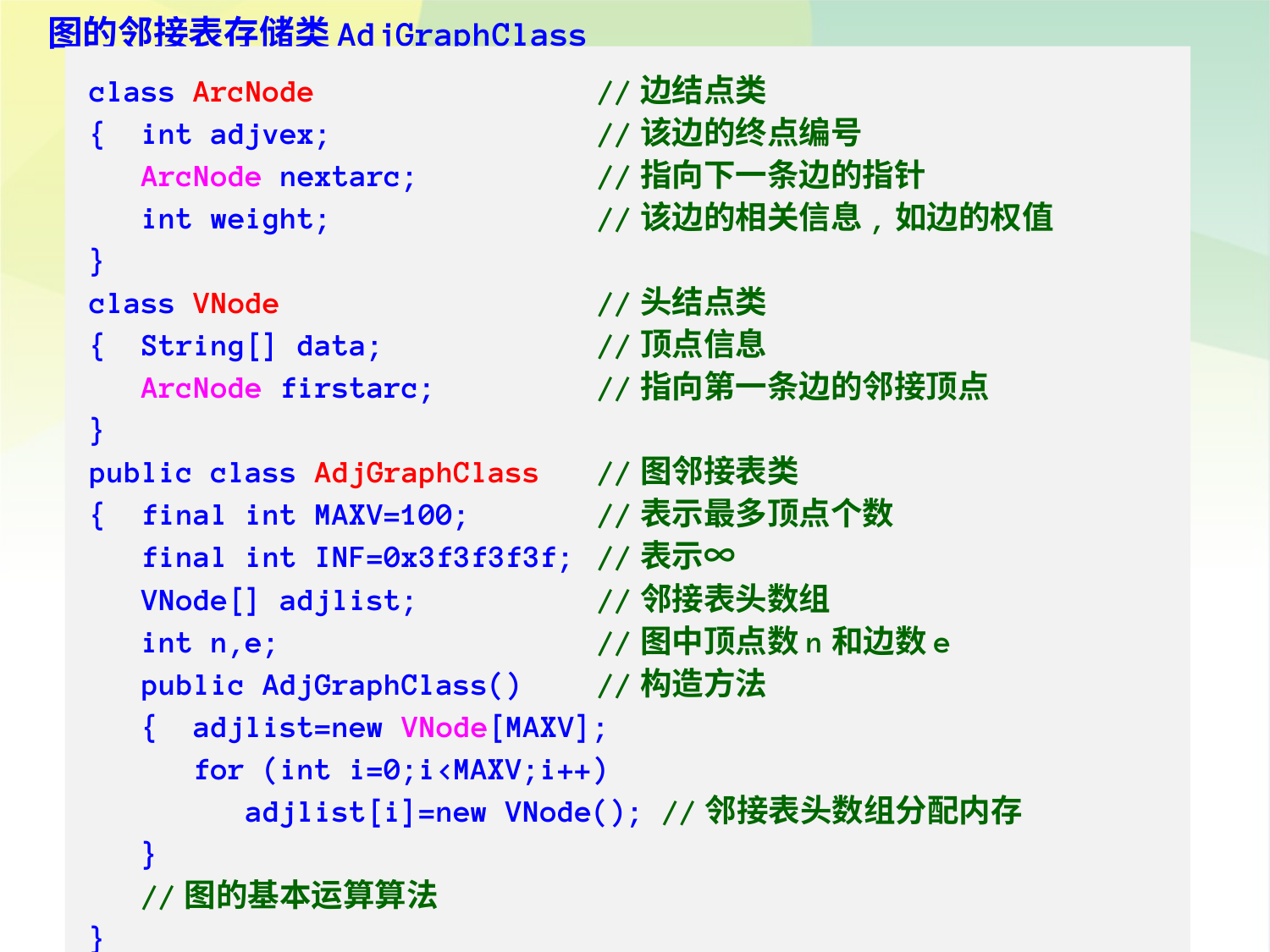

图的邻接表存储类AdjGraphClass
class ArcNode			//边结点类
{  int adjvex;			//该边的终点编号
   ArcNode nextarc;		//指向下一条边的指针
   int weight;			//该边的相关信息,如边的权值
}
class VNode			//头结点类
{  String[] data;		//顶点信息
   ArcNode firstarc;		//指向第一条边的邻接顶点
}
public class AdjGraphClass	//图邻接表类
{  final int MAXV=100;	//表示最多顶点个数
   final int INF=0x3f3f3f3f;	//表示∞
   VNode[] adjlist;		//邻接表头数组
   int n,e;			//图中顶点数n和边数e
   public AdjGraphClass()	//构造方法
   {  adjlist=new VNode[MAXV];
      for (int i=0;i<MAXV;i++)
         adjlist[i]=new VNode(); //邻接表头数组分配内存
   }
   //图的基本运算算法
}